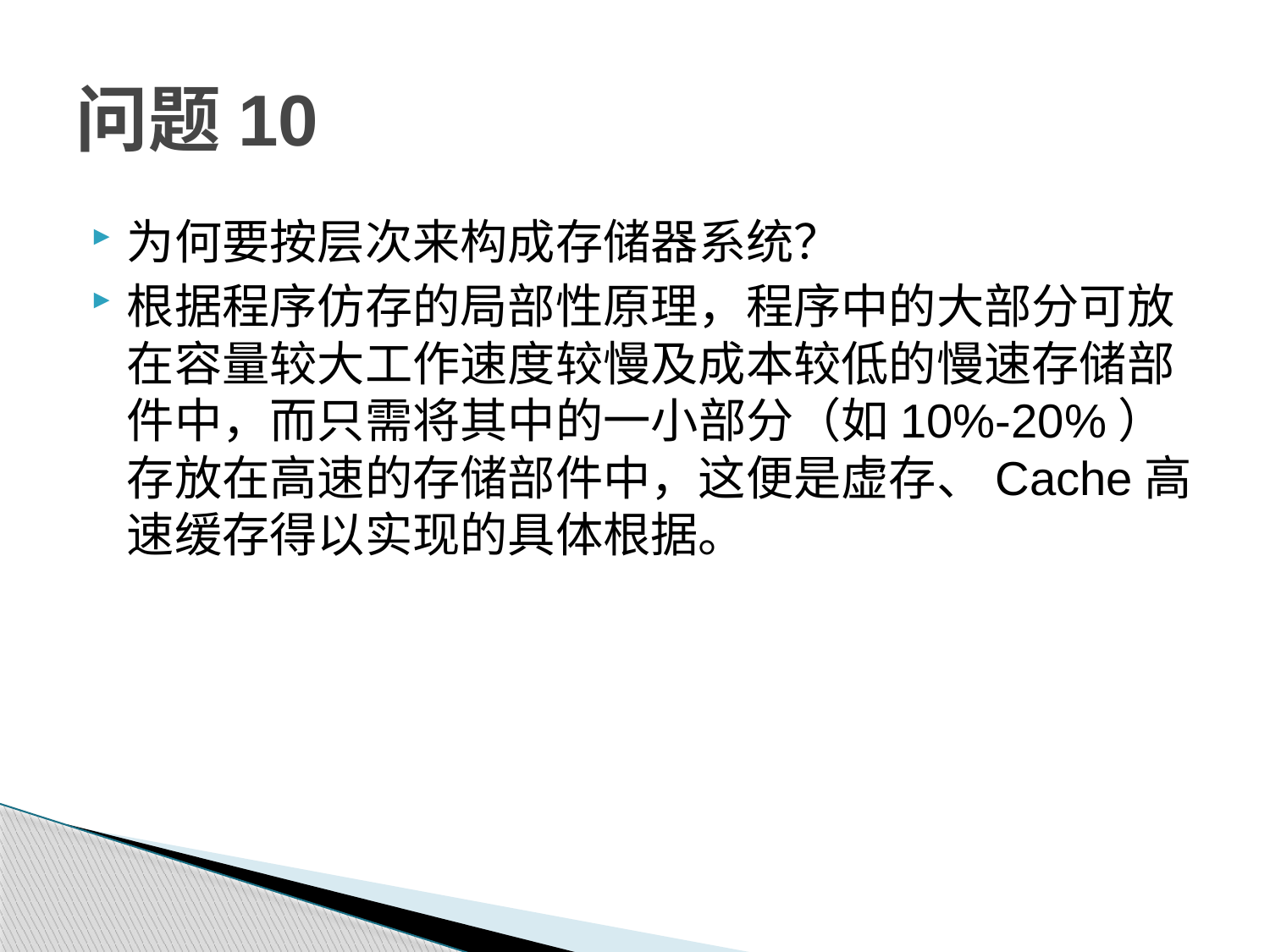

# 问题10
为何要按层次来构成存储器系统？
根据程序仿存的局部性原理，程序中的大部分可放在容量较大工作速度较慢及成本较低的慢速存储部件中，而只需将其中的一小部分（如10%-20%）存放在高速的存储部件中，这便是虚存、Cache高速缓存得以实现的具体根据。